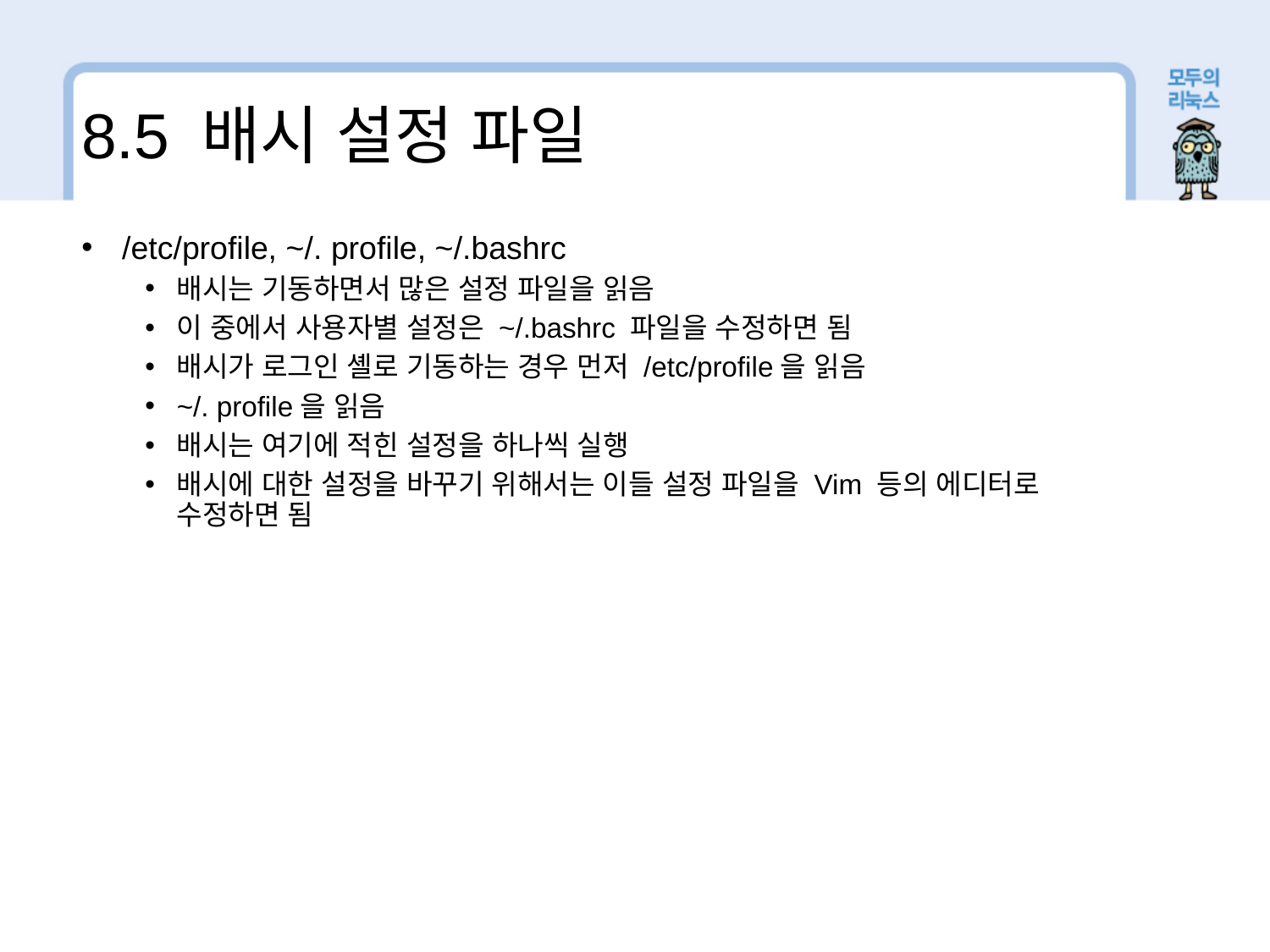

8.5 배시 설정 파일
 /etc/profile, ~/. profile, ~/.bashrc
배시는 기동하면서 많은 설정 파일을 읽음
이 중에서 사용자별 설정은 ~/.bashrc 파일을 수정하면 됨
배시가 로그인 셸로 기동하는 경우 먼저 /etc/profile을 읽음
~/. profile을 읽음
배시는 여기에 적힌 설정을 하나씩 실행
배시에 대한 설정을 바꾸기 위해서는 이들 설정 파일을 Vim 등의 에디터로 수정하면 됨